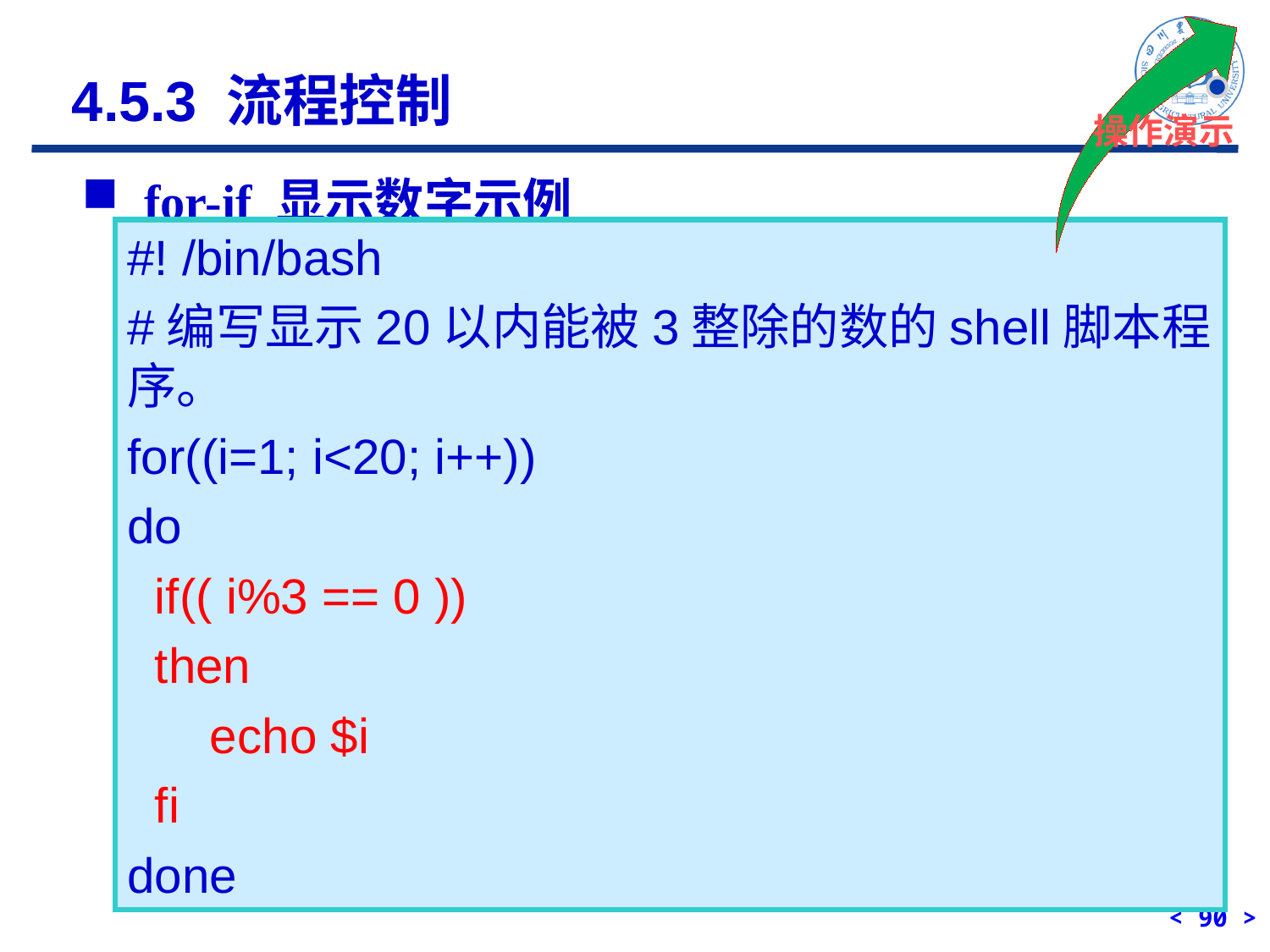

操作演示
4.5.3 流程控制
  for-if 显示数字示例
#! /bin/bash
#编写显示20以内能被3整除的数的shell脚本程序。
for((i=1; i<20; i++))
do
  if(( i%3 == 0 ))
  then
      echo $i
  fi
done